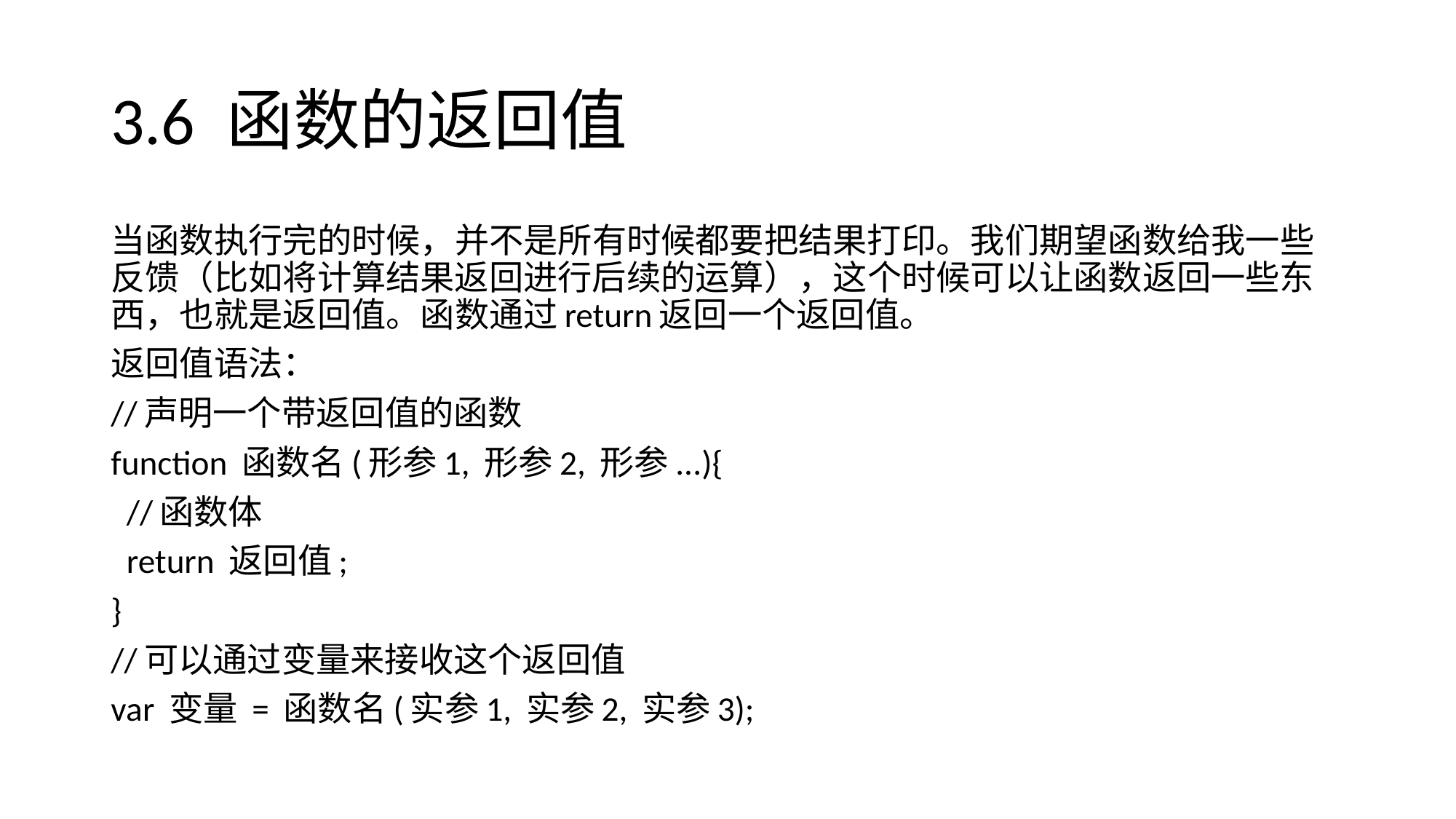

# 3.6 函数的返回值
当函数执行完的时候，并不是所有时候都要把结果打印。我们期望函数给我一些反馈（比如将计算结果返回进行后续的运算），这个时候可以让函数返回一些东西，也就是返回值。函数通过return返回一个返回值。
返回值语法：
//声明一个带返回值的函数
function 函数名(形参1, 形参2, 形参...){
  //函数体
  return 返回值;
}
//可以通过变量来接收这个返回值
var 变量 = 函数名(实参1, 实参2, 实参3);